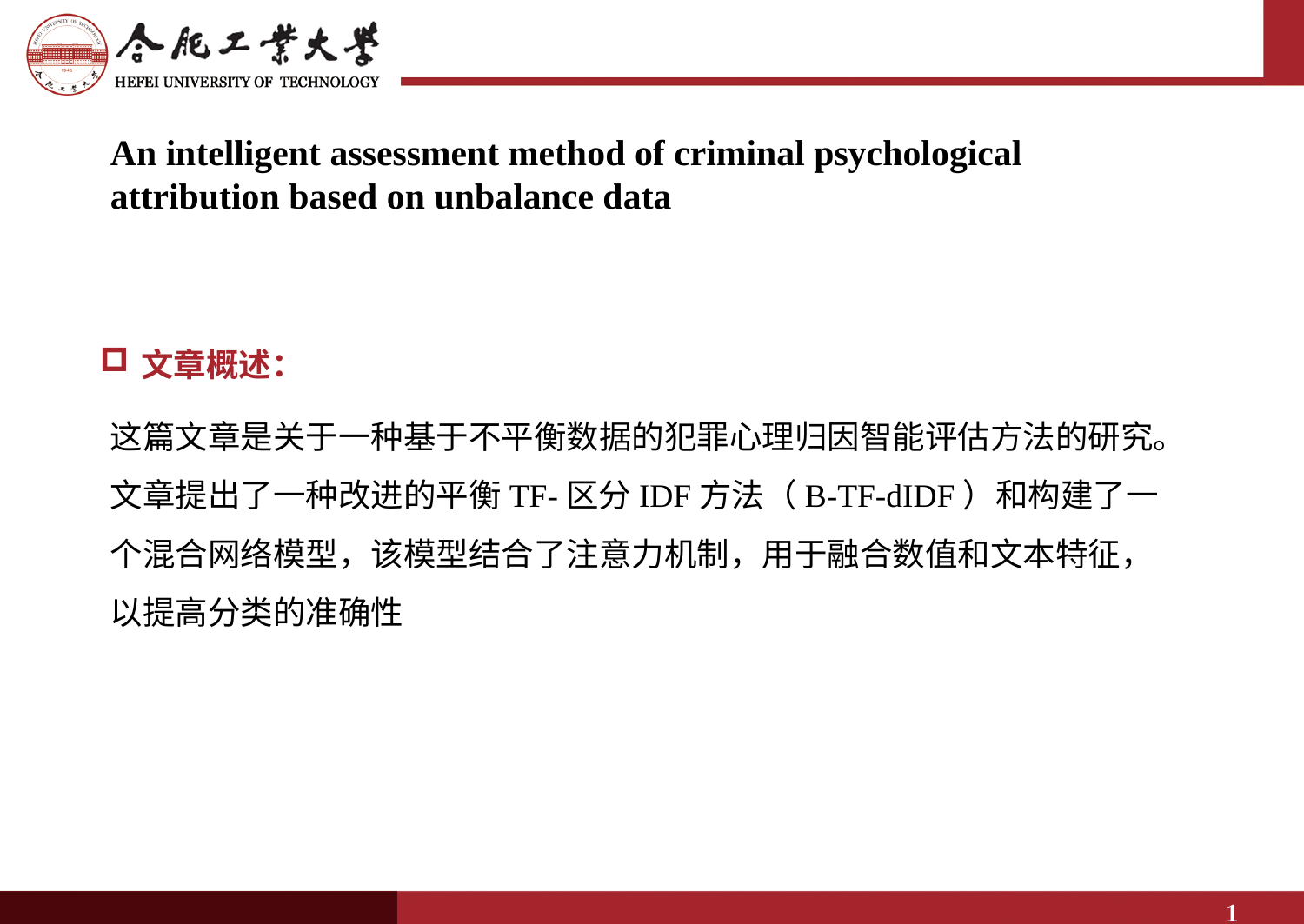

An intelligent assessment method of criminal psychological attribution based on unbalance data
文章概述：
这篇文章是关于一种基于不平衡数据的犯罪心理归因智能评估方法的研究。文章提出了一种改进的平衡TF-区分IDF方法（B-TF-dIDF）和构建了一个混合网络模型，该模型结合了注意力机制，用于融合数值和文本特征，以提高分类的准确性
1